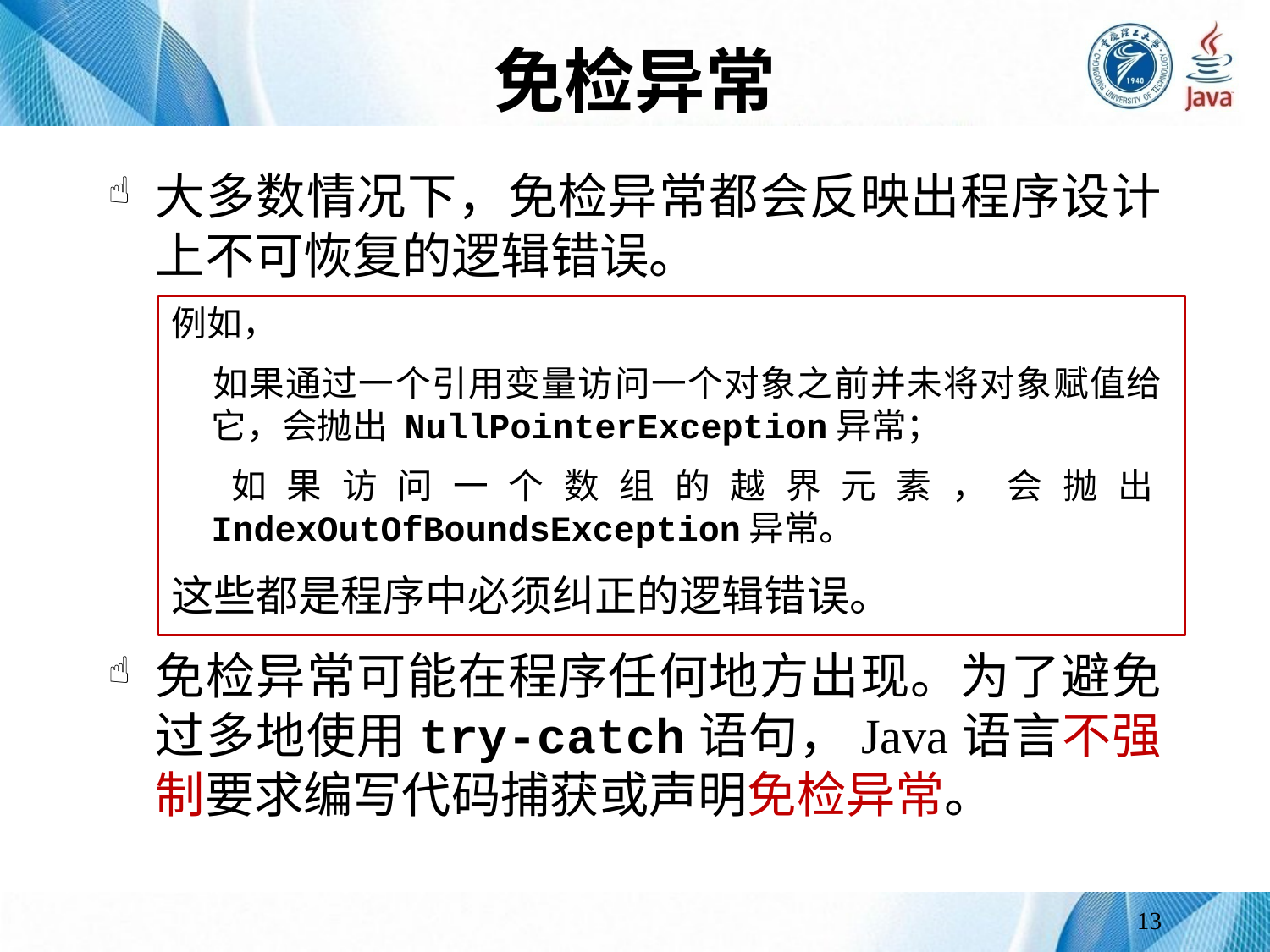

# 免检异常
大多数情况下，免检异常都会反映出程序设计上不可恢复的逻辑错误。
例如，
	如果通过一个引用变量访问一个对象之前并未将对象赋值给它，会抛出 NullPointerException异常；
	如果访问一个数组的越界元素，会抛出IndexOutOfBoundsException异常。
这些都是程序中必须纠正的逻辑错误。
免检异常可能在程序任何地方出现。为了避免过多地使用try-catch语句，Java语言不强制要求编写代码捕获或声明免检异常。

13